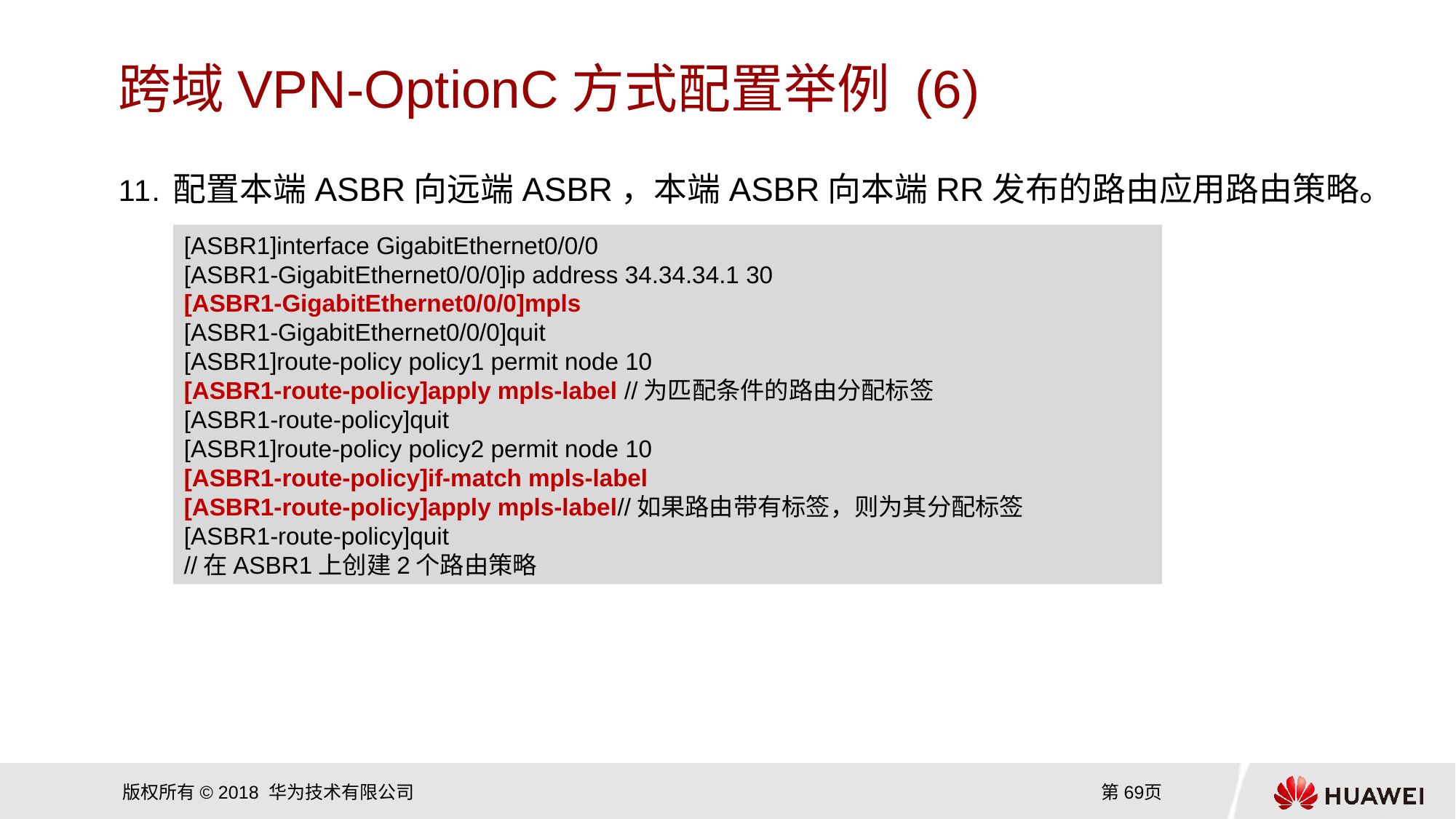

# 跨域VPN-OptionC方式配置举例 (6)
配置本端ASBR向远端ASBR，本端ASBR向本端RR发布的路由应用路由策略。

[ASBR1]interface GigabitEthernet0/0/0
[ASBR1-GigabitEthernet0/0/0]ip address 34.34.34.1 30
[ASBR1-GigabitEthernet0/0/0]mpls
[ASBR1-GigabitEthernet0/0/0]quit
[ASBR1]route-policy policy1 permit node 10
[ASBR1-route-policy]apply mpls-label //为匹配条件的路由分配标签
[ASBR1-route-policy]quit
[ASBR1]route-policy policy2 permit node 10
[ASBR1-route-policy]if-match mpls-label
[ASBR1-route-policy]apply mpls-label//如果路由带有标签，则为其分配标签
[ASBR1-route-policy]quit
//在ASBR1上创建2个路由策略